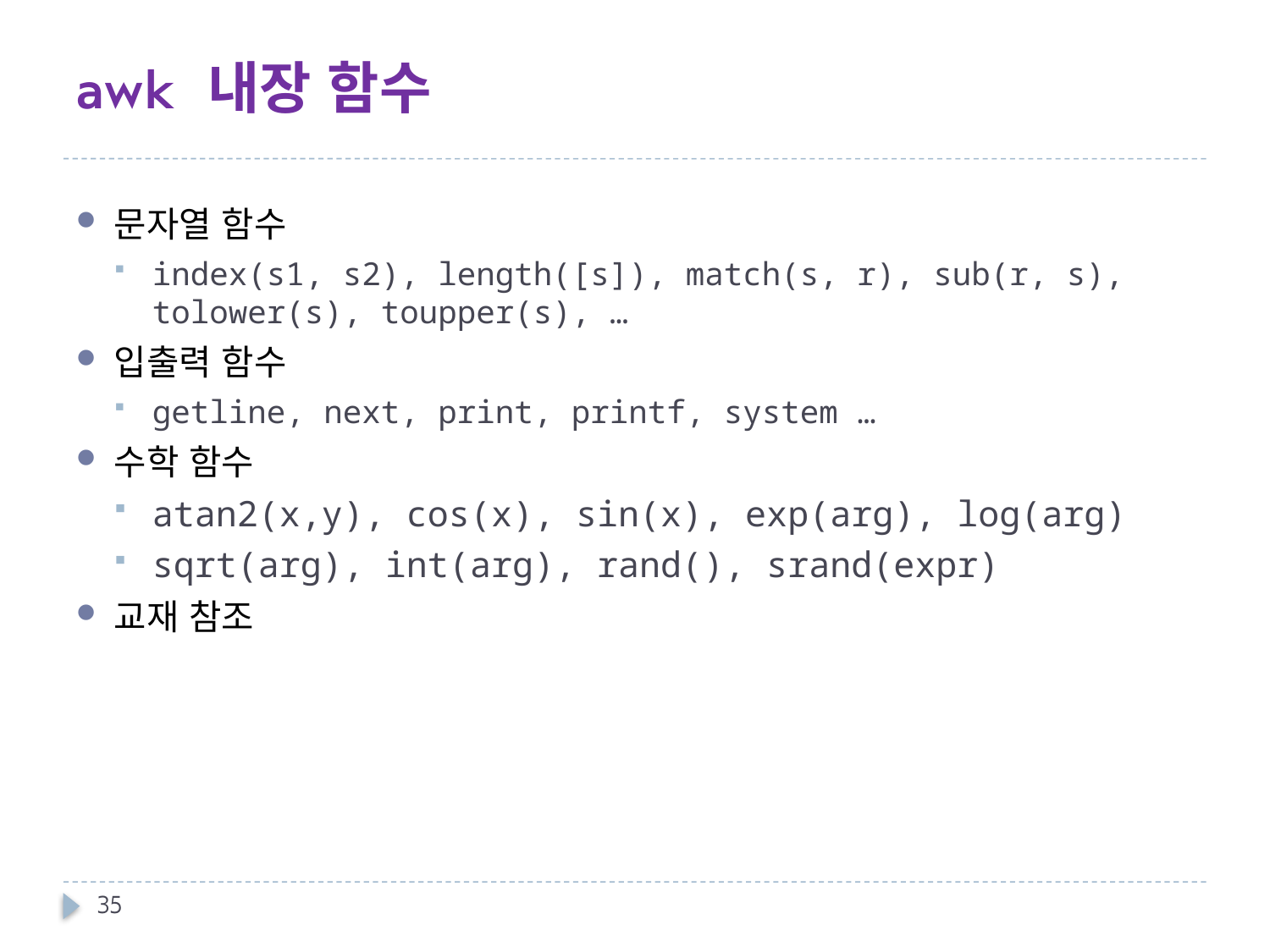

# awk 내장 함수
문자열 함수
index(s1, s2), length([s]), match(s, r), sub(r, s), tolower(s), toupper(s), …
입출력 함수
getline, next, print, printf, system …
수학 함수
atan2(x,y), cos(x), sin(x), exp(arg), log(arg)
sqrt(arg), int(arg), rand(), srand(expr)
교재 참조

35